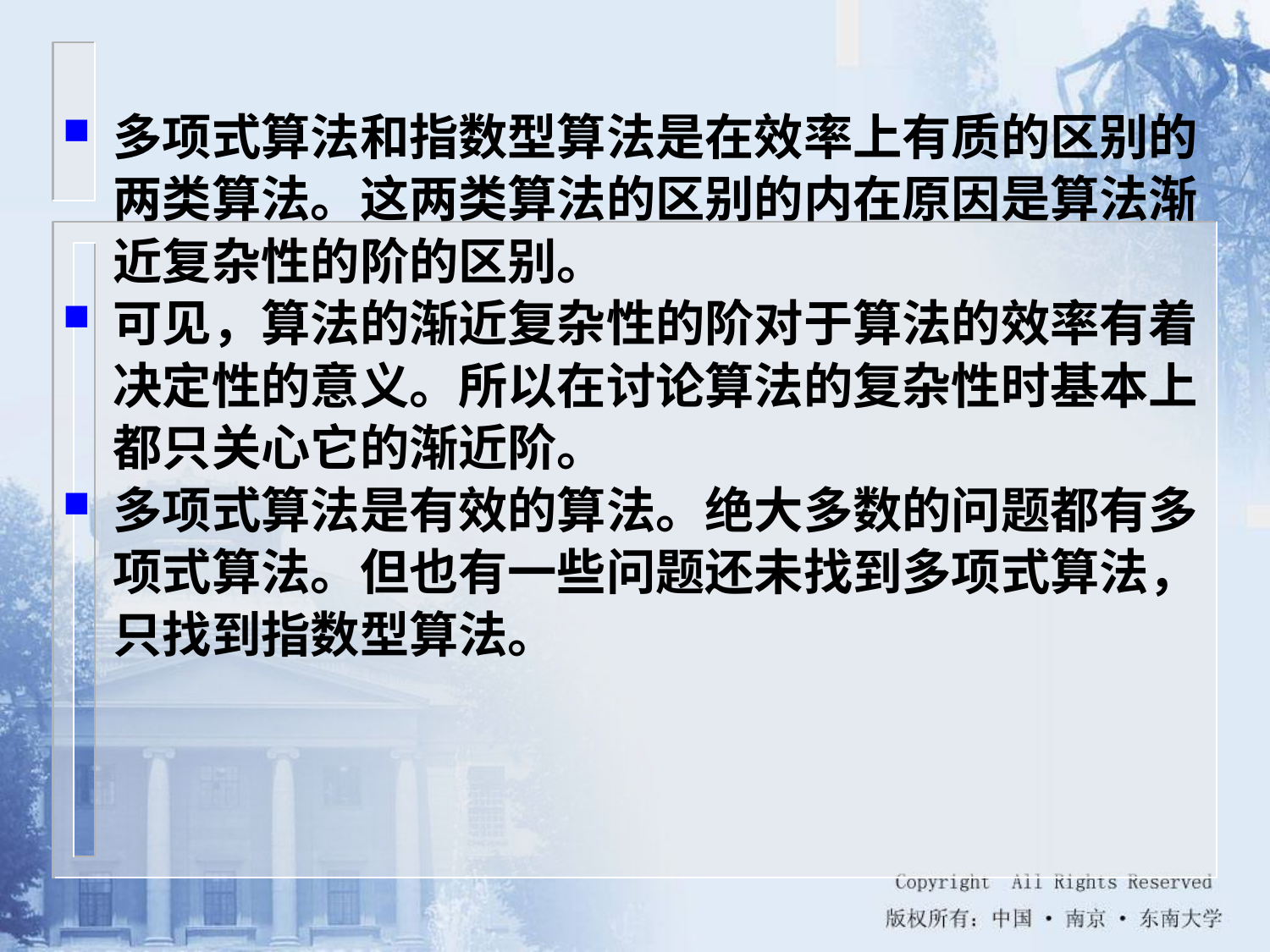

多项式算法和指数型算法是在效率上有质的区别的两类算法。这两类算法的区别的内在原因是算法渐近复杂性的阶的区别。
可见，算法的渐近复杂性的阶对于算法的效率有着决定性的意义。所以在讨论算法的复杂性时基本上都只关心它的渐近阶。
多项式算法是有效的算法。绝大多数的问题都有多项式算法。但也有一些问题还未找到多项式算法，只找到指数型算法。